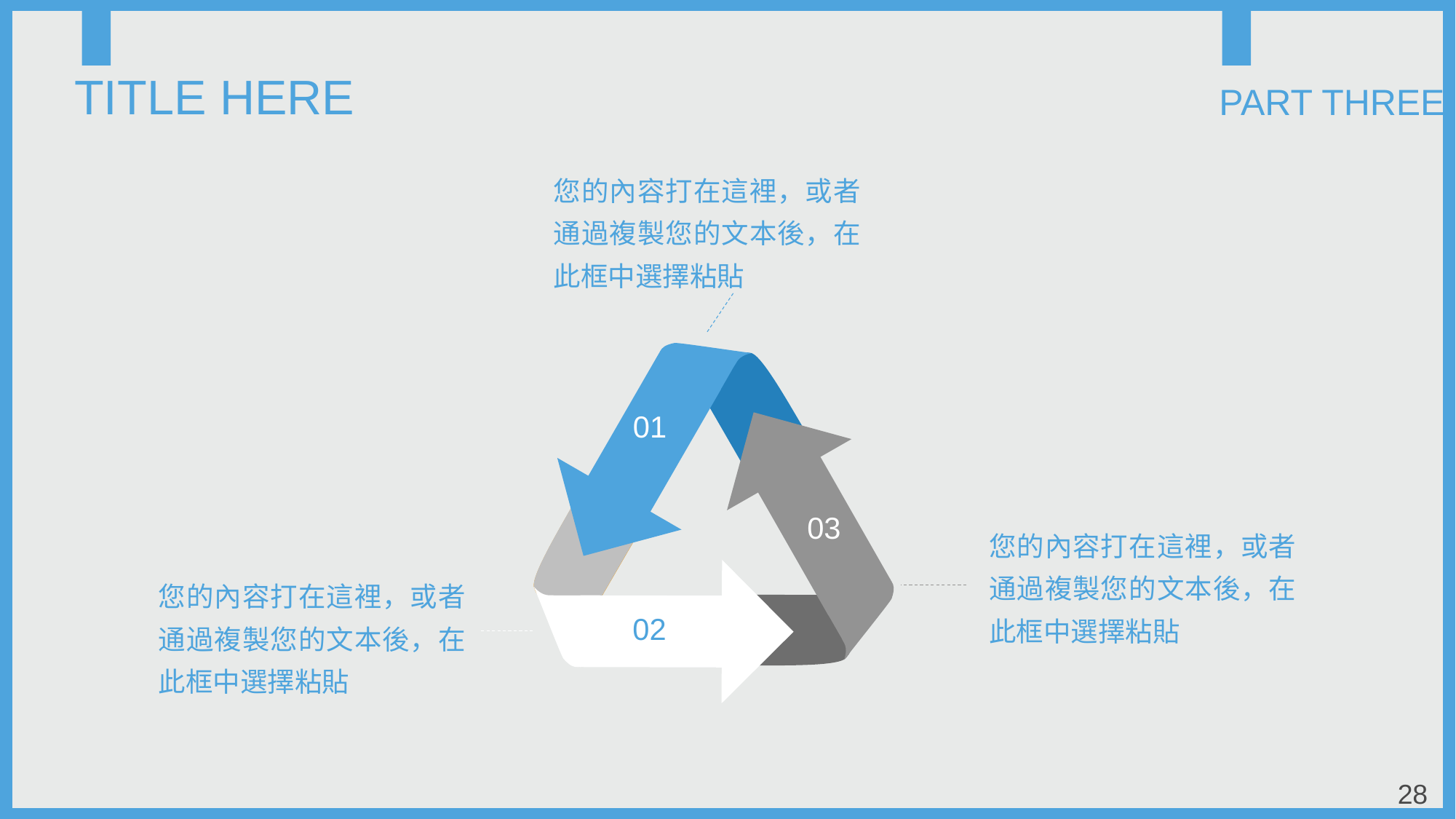

TITLE HERE
PART THREE
您的內容打在這裡，或者通過複製您的文本後，在此框中選擇粘貼

01
03

02
您的內容打在這裡，或者通過複製您的文本後，在此框中選擇粘貼
您的內容打在這裡，或者通過複製您的文本後，在此框中選擇粘貼